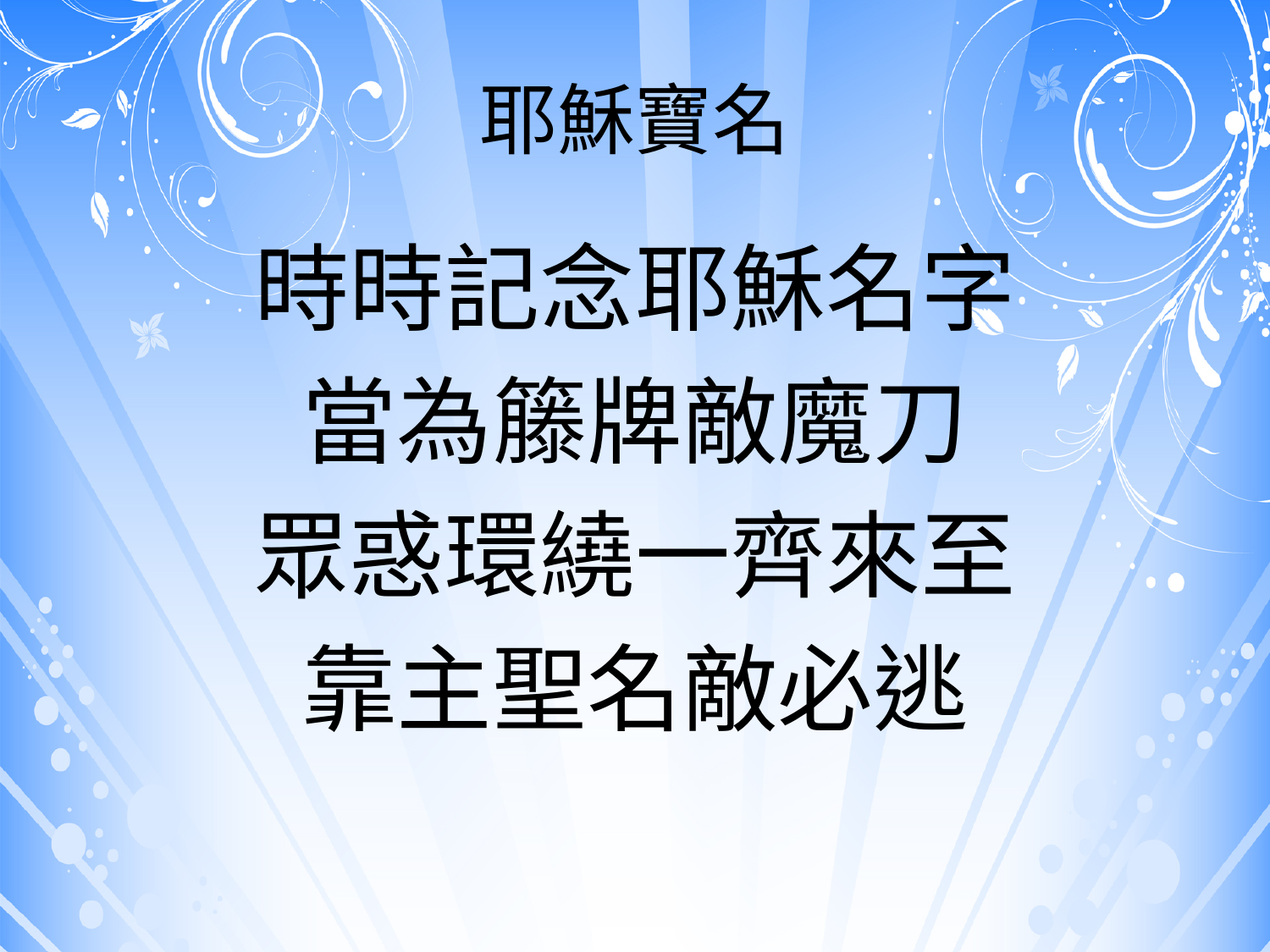

# 耶穌寶名
時時記念耶穌名字
當為籐牌敵魔刀
眾惑環繞一齊來至
靠主聖名敵必逃